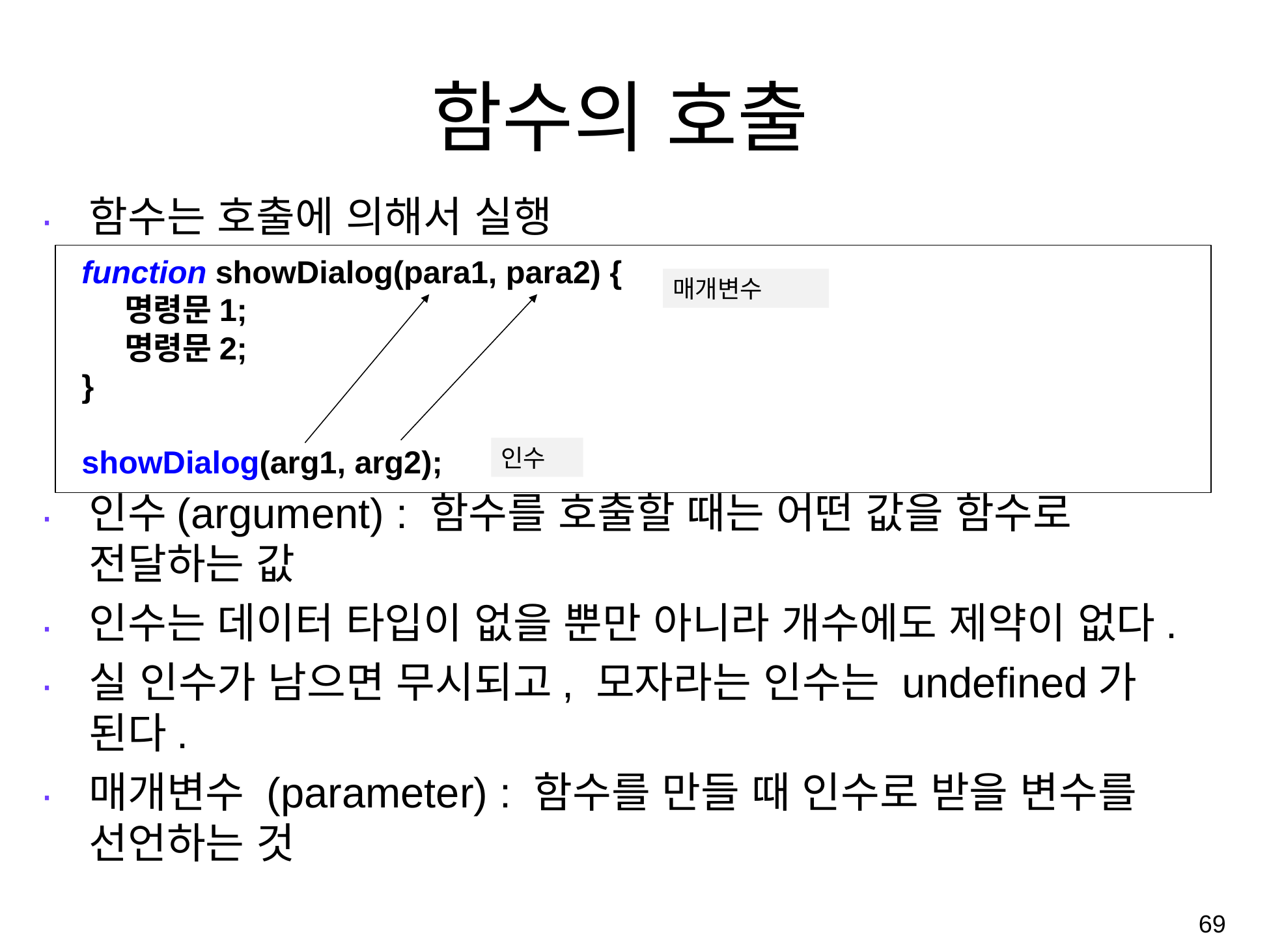

# 함수의 호출
함수는 호출에 의해서 실행

인수(argument) : 함수를 호출할 때는 어떤 값을 함수로 전달하는 값
인수는 데이터 타입이 없을 뿐만 아니라 개수에도 제약이 없다.
실 인수가 남으면 무시되고, 모자라는 인수는 undefined가 된다.
매개변수 (parameter) : 함수를 만들 때 인수로 받을 변수를 선언하는 것

function showDialog(para1, para2) {
    명령문1;
    명령문2;
}

showDialog(arg1, arg2);
매개변수
인수
69